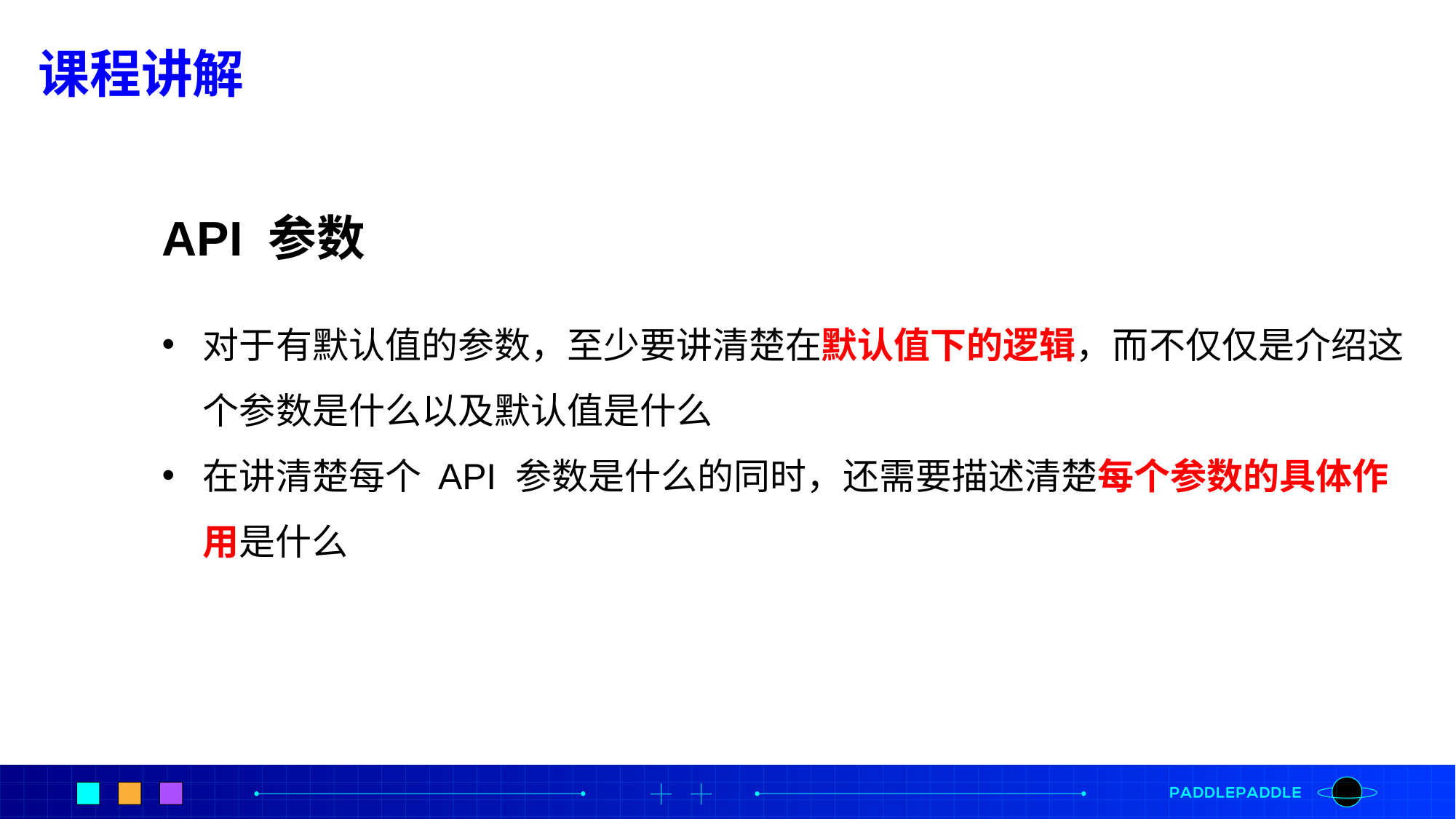

课程讲解
API 参数
对于有默认值的参数，至少要讲清楚在默认值下的逻辑，而不仅仅是介绍这个参数是什么以及默认值是什么
在讲清楚每个 API 参数是什么的同时，还需要描述清楚每个参数的具体作用是什么